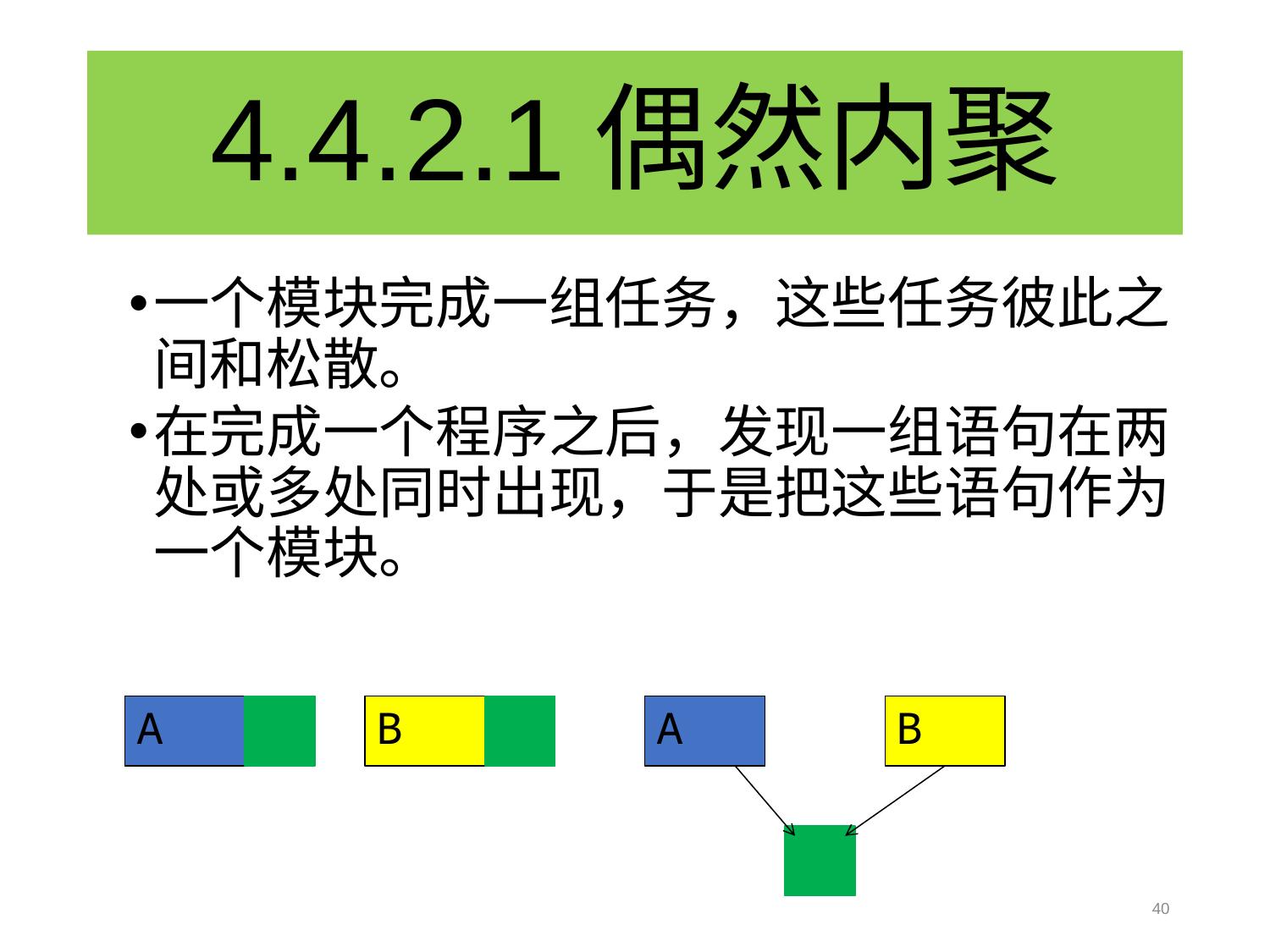

# 4.4.2.1偶然内聚
一个模块完成一组任务，这些任务彼此之间和松散。
在完成一个程序之后，发现一组语句在两处或多处同时出现，于是把这些语句作为一个模块。

A

B

A
B

40